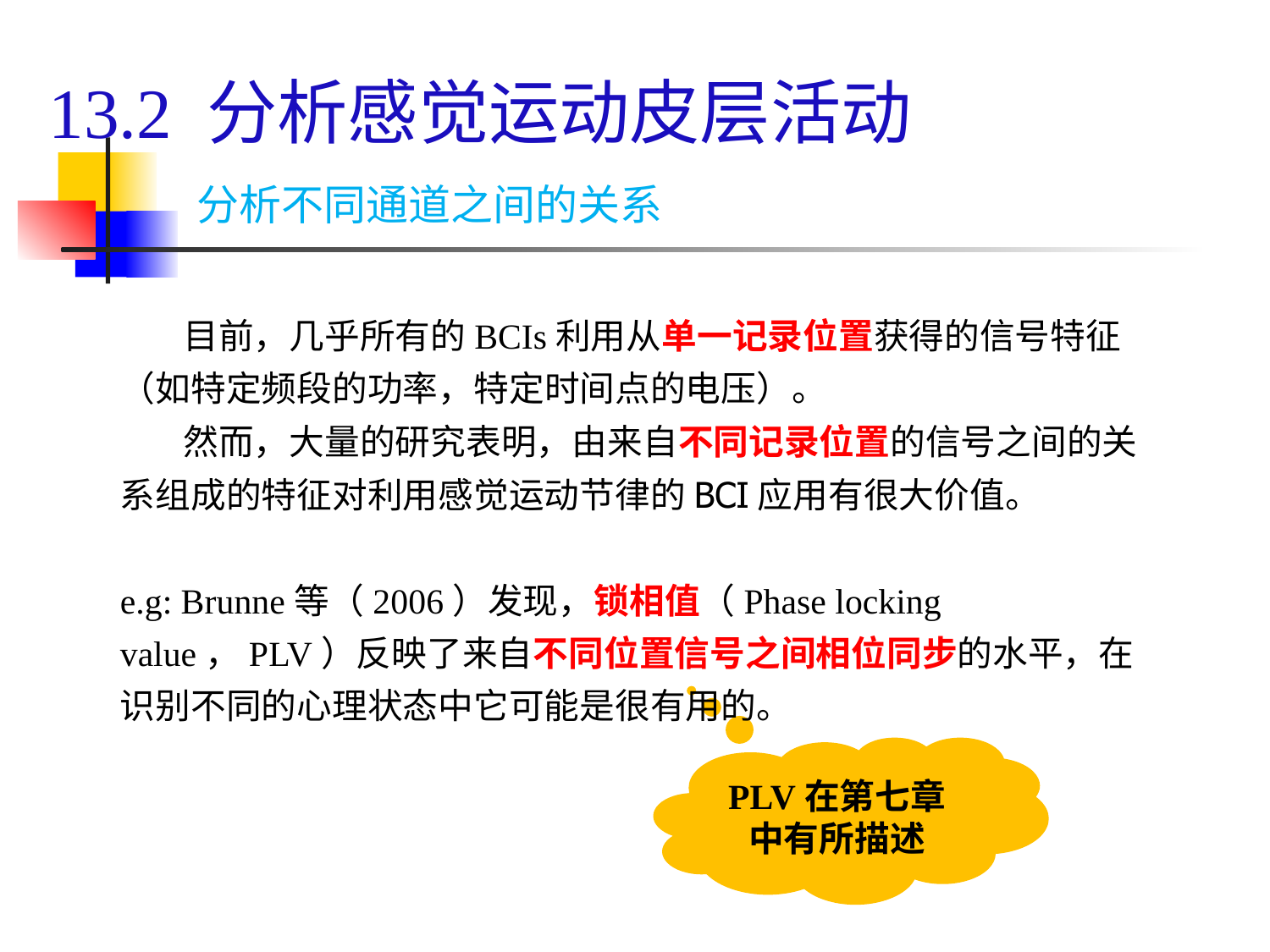

# 13.2 分析感觉运动皮层活动
分析不同通道之间的关系
       目前，几乎所有的BCIs利用从单一记录位置获得的信号特征（如特定频段的功率，特定时间点的电压）。
       然而，大量的研究表明，由来自不同记录位置的信号之间的关系组成的特征对利用感觉运动节律的BCI应用有很大价值。

e.g: Brunne等（2006）发现，锁相值（Phase locking value，PLV）反映了来自不同位置信号之间相位同步的水平，在识别不同的心理状态中它可能是很有用的。
PLV在第七章中有所描述